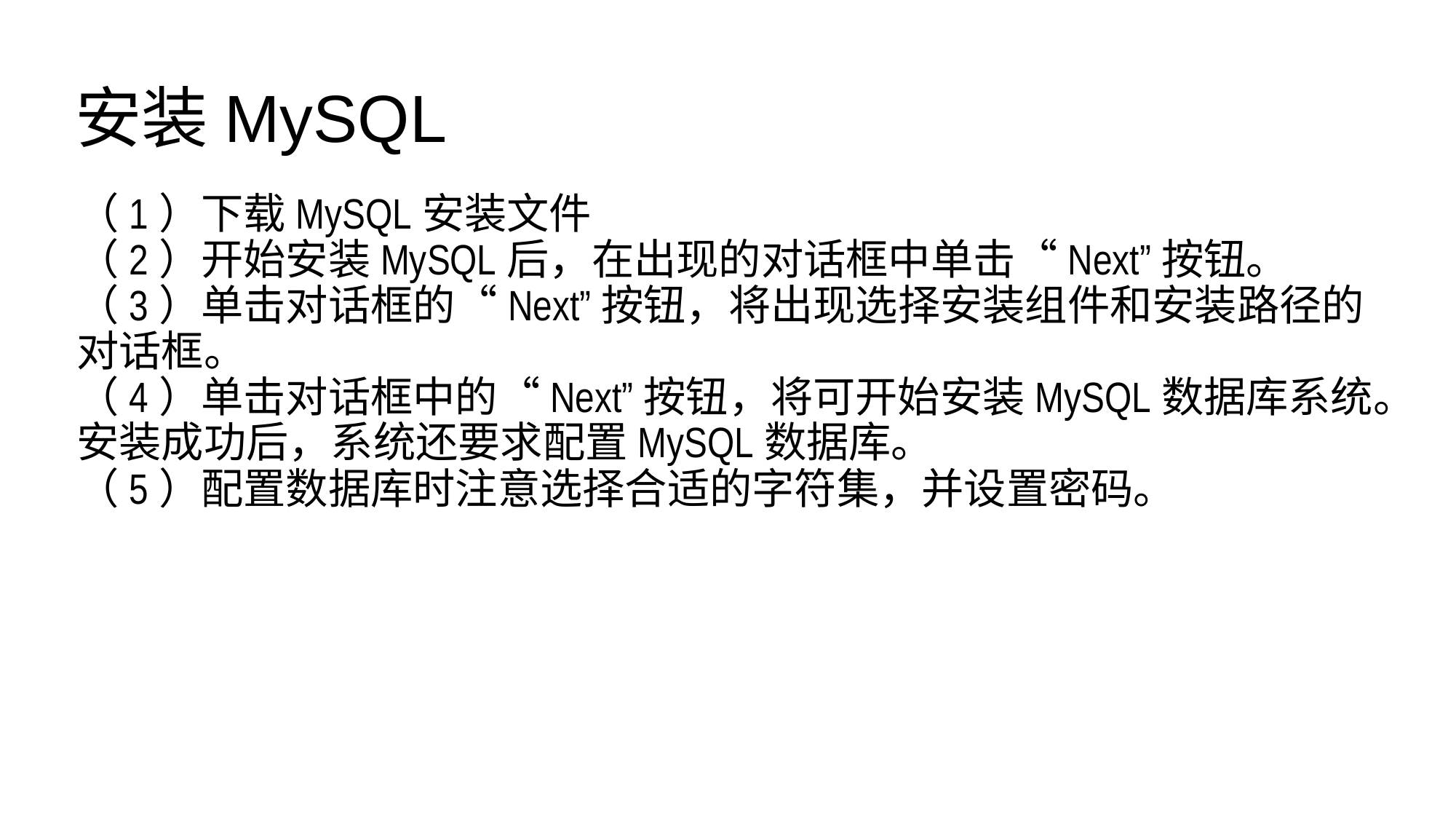

# 安装MySQL
（1）下载MySQL安装文件
（2）开始安装MySQL后，在出现的对话框中单击“Next”按钮。
（3）单击对话框的“Next”按钮，将出现选择安装组件和安装路径的对话框。
（4）单击对话框中的“Next”按钮，将可开始安装MySQL数据库系统。安装成功后，系统还要求配置MySQL数据库。
（5）配置数据库时注意选择合适的字符集，并设置密码。